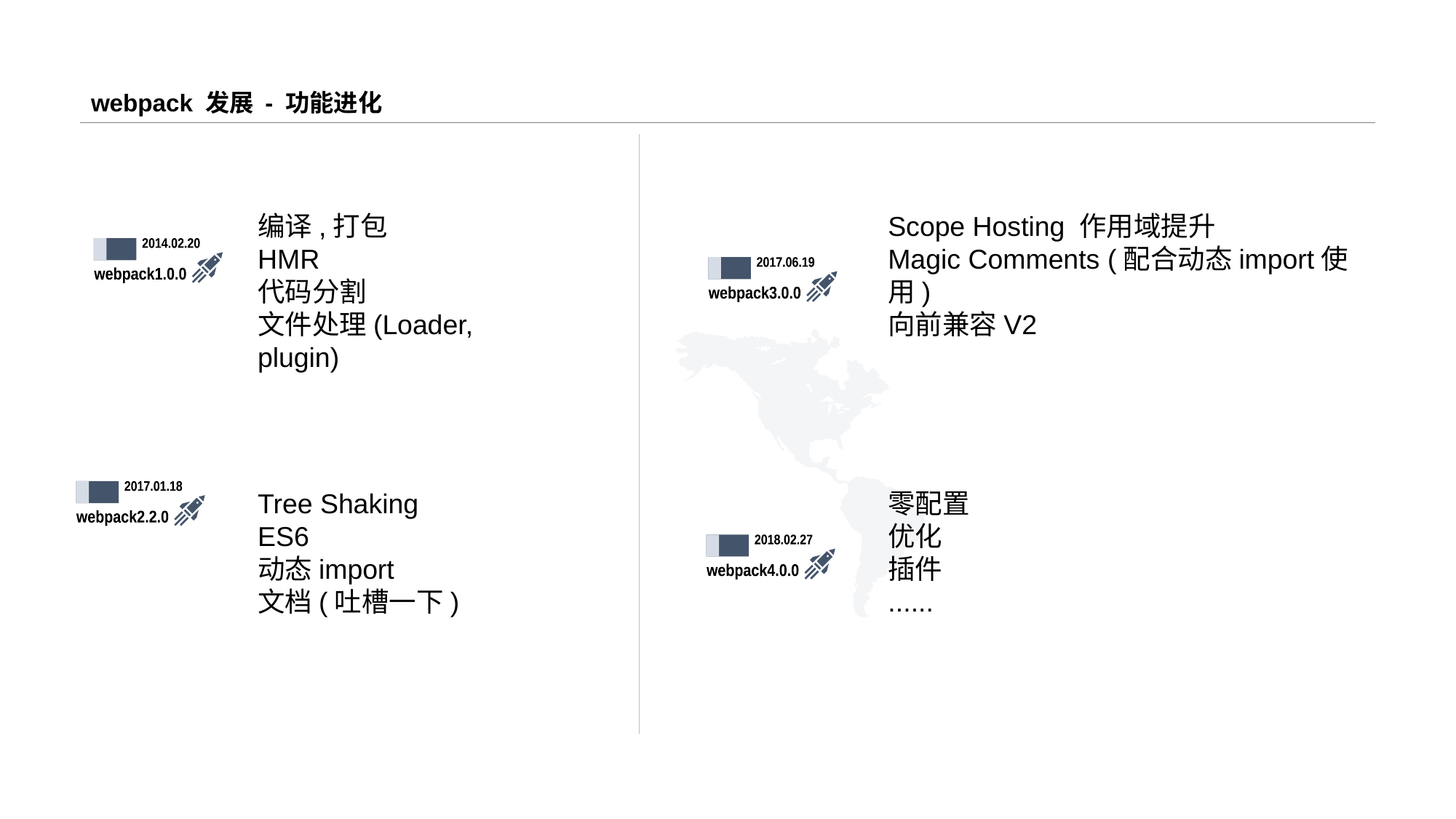

# webpack 发展 - 功能进化
编译,打包
HMR
代码分割
文件处理(Loader, plugin)
Scope Hosting 作用域提升
Magic Comments (配合动态import使用)
向前兼容V2

2014.02.20

2017.06.19

webpack1.0.0

webpack3.0.0

2017.01.18

Tree Shaking
ES6
动态import
文档(吐槽一下)
零配置
优化
插件
......

webpack2.2.0

2018.02.27

webpack4.0.0
7